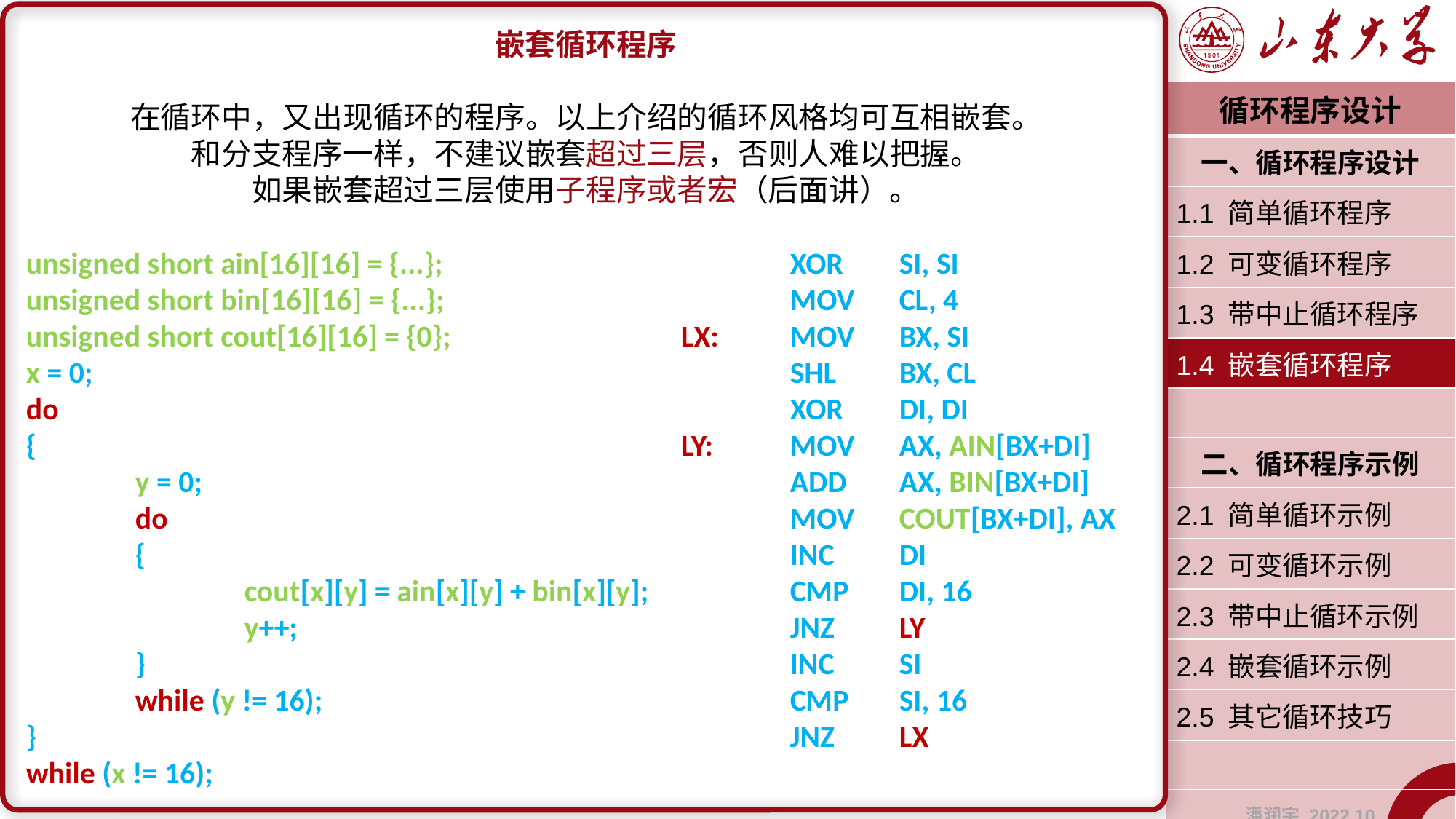

嵌套循环程序

在循环中，又出现循环的程序。以上介绍的循环风格均可互相嵌套。
和分支程序一样，不建议嵌套超过三层，否则人难以把握。
如果嵌套超过三层使用子程序或者宏（后面讲）。

unsigned short ain[16][16] = {...};				XOR	SI, SI
unsigned short bin[16][16] = {...};				MOV	CL, 4
unsigned short cout[16][16] = {0};			LX:	MOV	BX, SI
x = 0;							SHL	BX, CL
do							XOR	DI, DI
{						LY:	MOV	AX, AIN[BX+DI]
	y = 0;						ADD	AX, BIN[BX+DI]
	do						MOV	COUT[BX+DI], AX
	{						INC	DI
		cout[x][y] = ain[x][y] + bin[x][y];		CMP	DI, 16
		y++;					JNZ	LY
	}						INC	SI
	while (y != 16);					CMP	SI, 16
}							JNZ	LX
while (x != 16);
| 循环程序设计 |
| --- |
| 一、循环程序设计 |
| 1.1 简单循环程序 |
| 1.2 可变循环程序 |
| 1.3 带中止循环程序 |
| 1.4 嵌套循环程序 |
|  |
| 二、循环程序示例 |
| 2.1 简单循环示例 |
| 2.2 可变循环示例 |
| 2.3 带中止循环示例 |
| 2.4 嵌套循环示例 |
| 2.5 其它循环技巧 |
|  |
| 潘润宇 2022.10 |